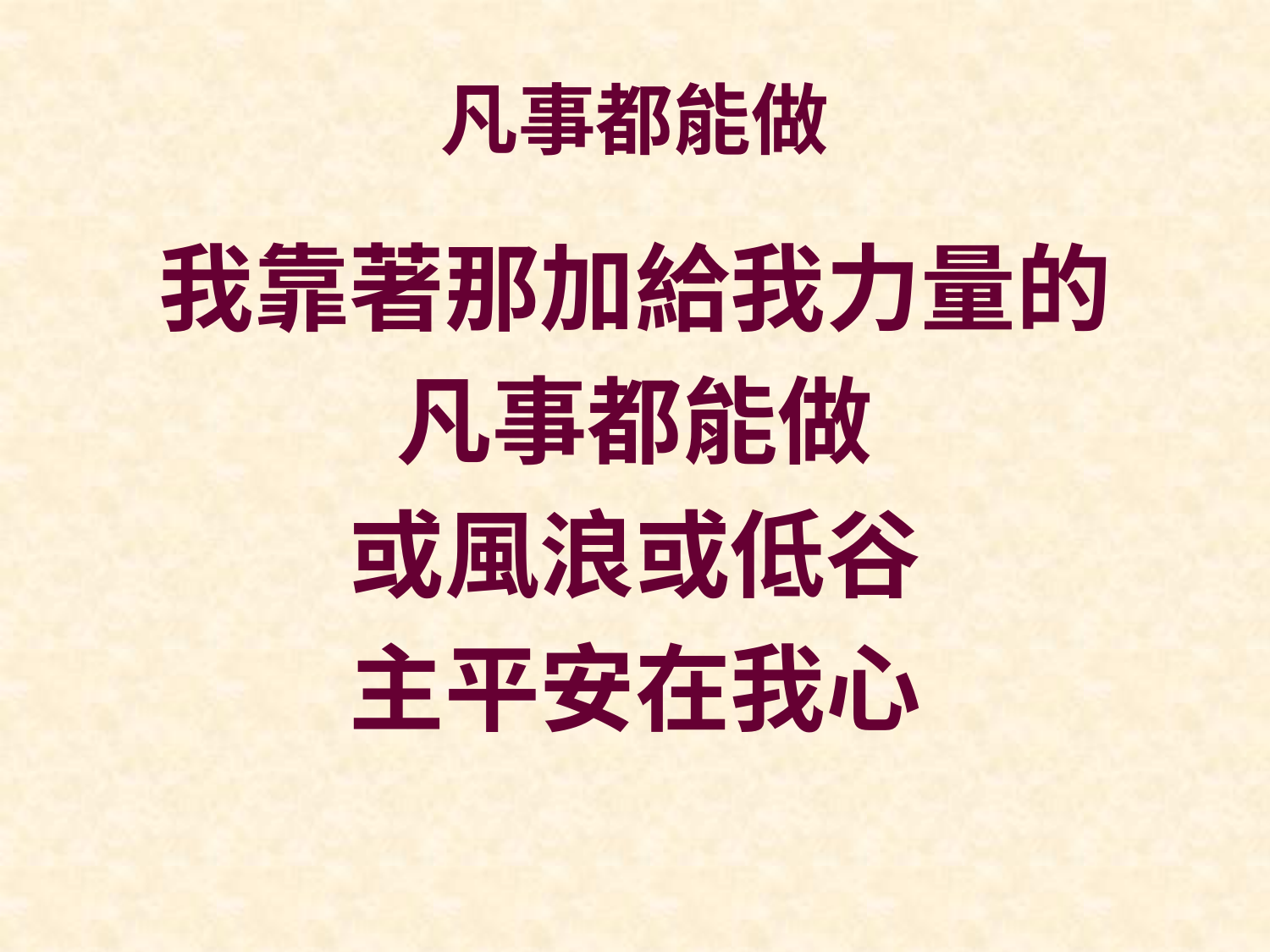

# 凡事都能做
我靠著那加給我力量的
凡事都能做
或風浪或低谷
主平安在我心